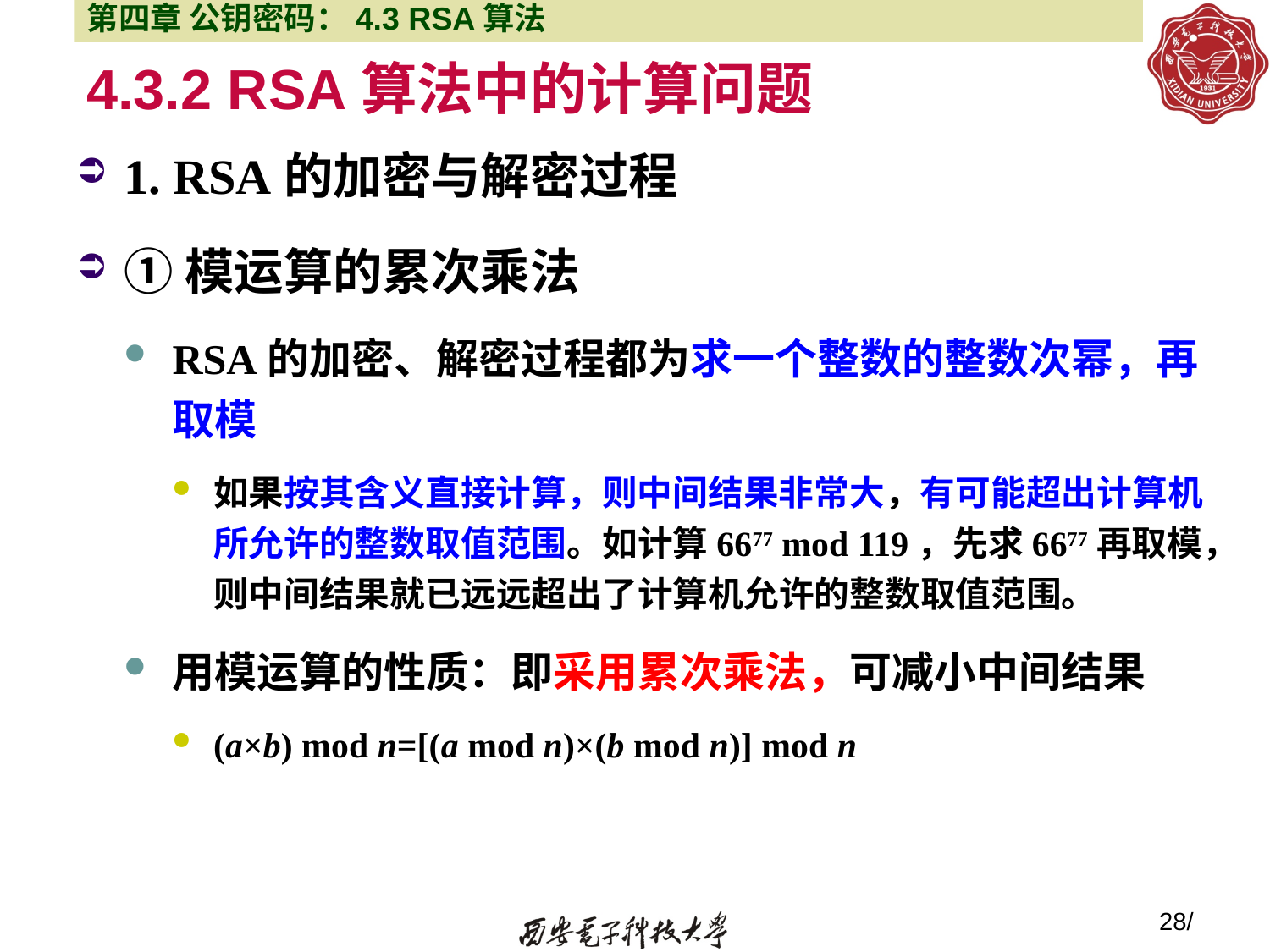

第四章 公钥密码：4.3 RSA算法
# 4.3.2 RSA算法中的计算问题
1. RSA的加密与解密过程
①模运算的累次乘法
RSA的加密、解密过程都为求一个整数的整数次幂，再取模
如果按其含义直接计算，则中间结果非常大，有可能超出计算机所允许的整数取值范围。如计算6677 mod 119，先求6677再取模，则中间结果就已远远超出了计算机允许的整数取值范围。
用模运算的性质：即采用累次乘法，可减小中间结果
(a×b) mod n=[(a mod n)×(b mod n)] mod n
28/